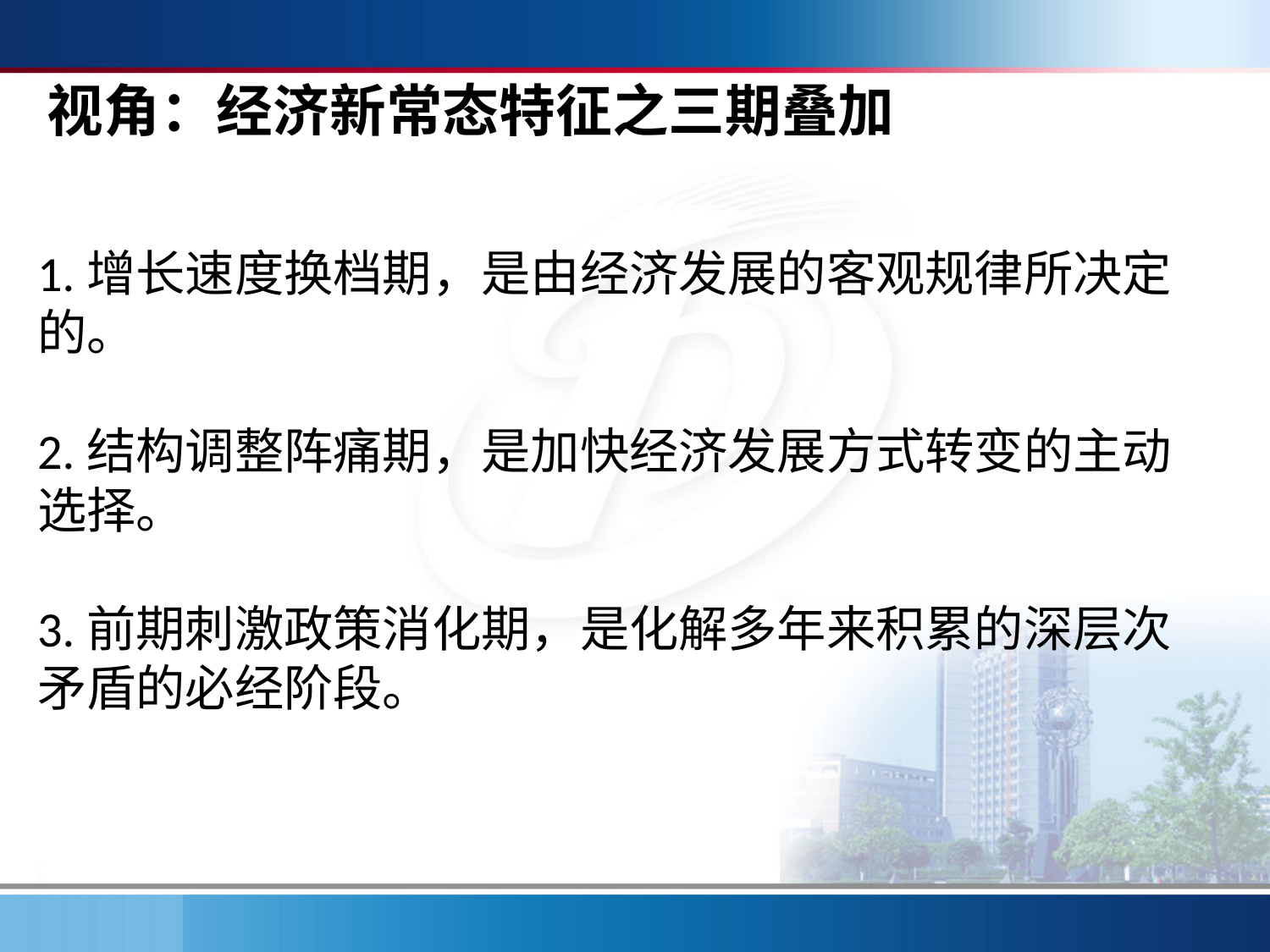

视角：经济新常态特征之三期叠加
1.增长速度换档期，是由经济发展的客观规律所决定的。

2.结构调整阵痛期，是加快经济发展方式转变的主动选择。

3.前期刺激政策消化期，是化解多年来积累的深层次矛盾的必经阶段。